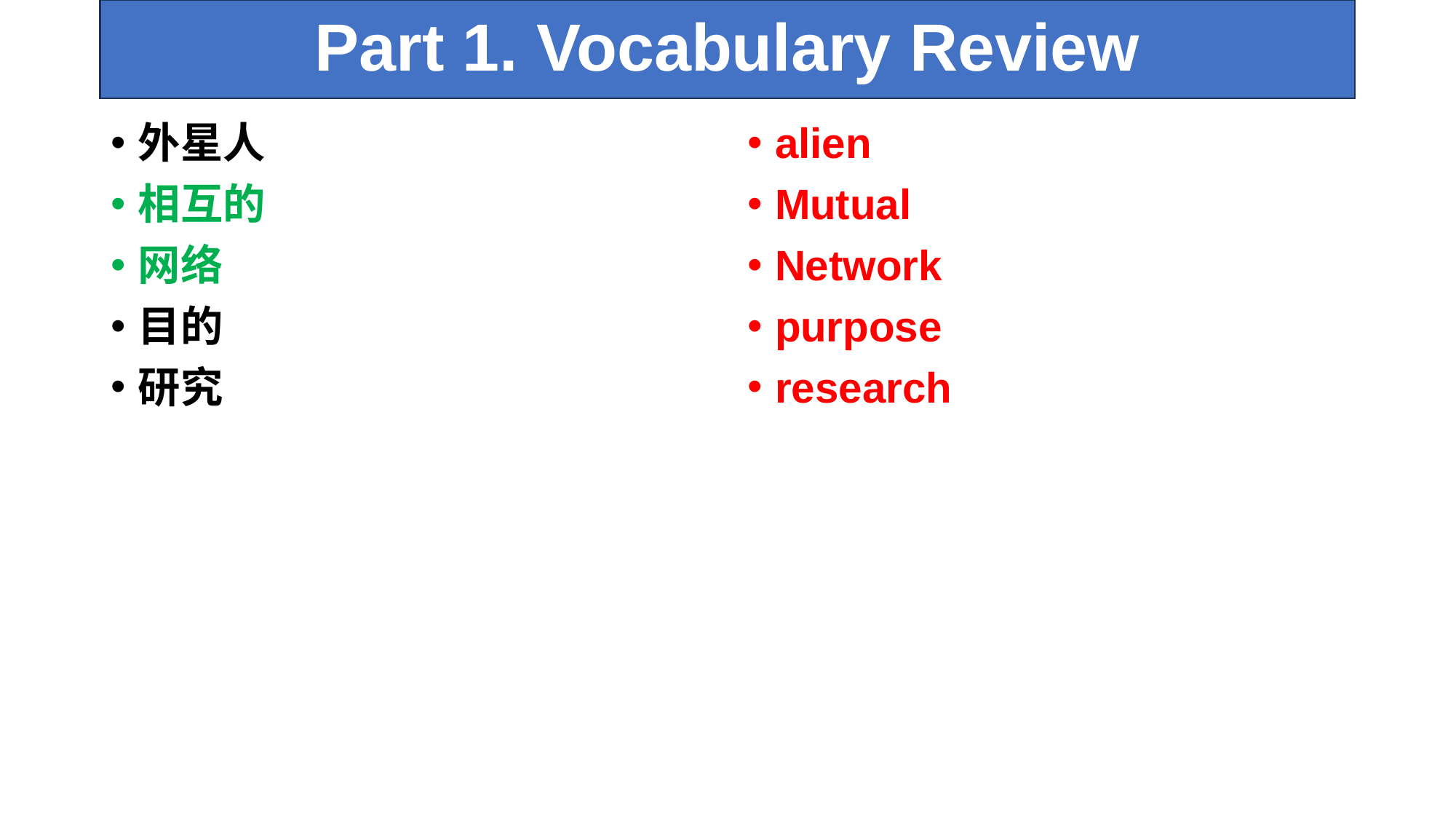

# Part 1. Vocabulary Review
外星人
相互的
网络
目的
研究
alien
Mutual
Network
purpose
research